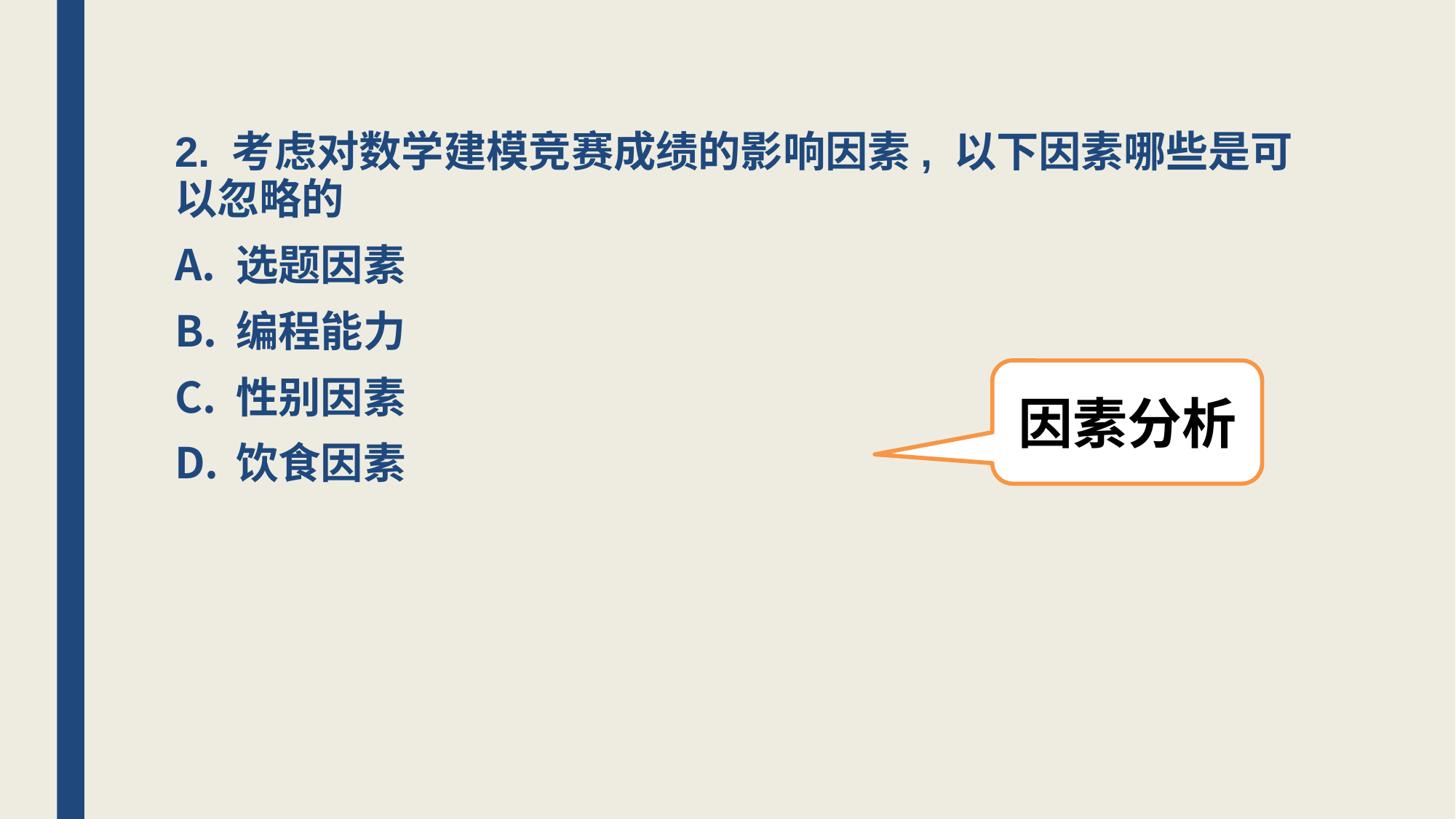

2. 考虑对数学建模竞赛成绩的影响因素, 以下因素哪些是可以忽略的
选题因素
编程能力
性别因素
饮食因素

因素分析